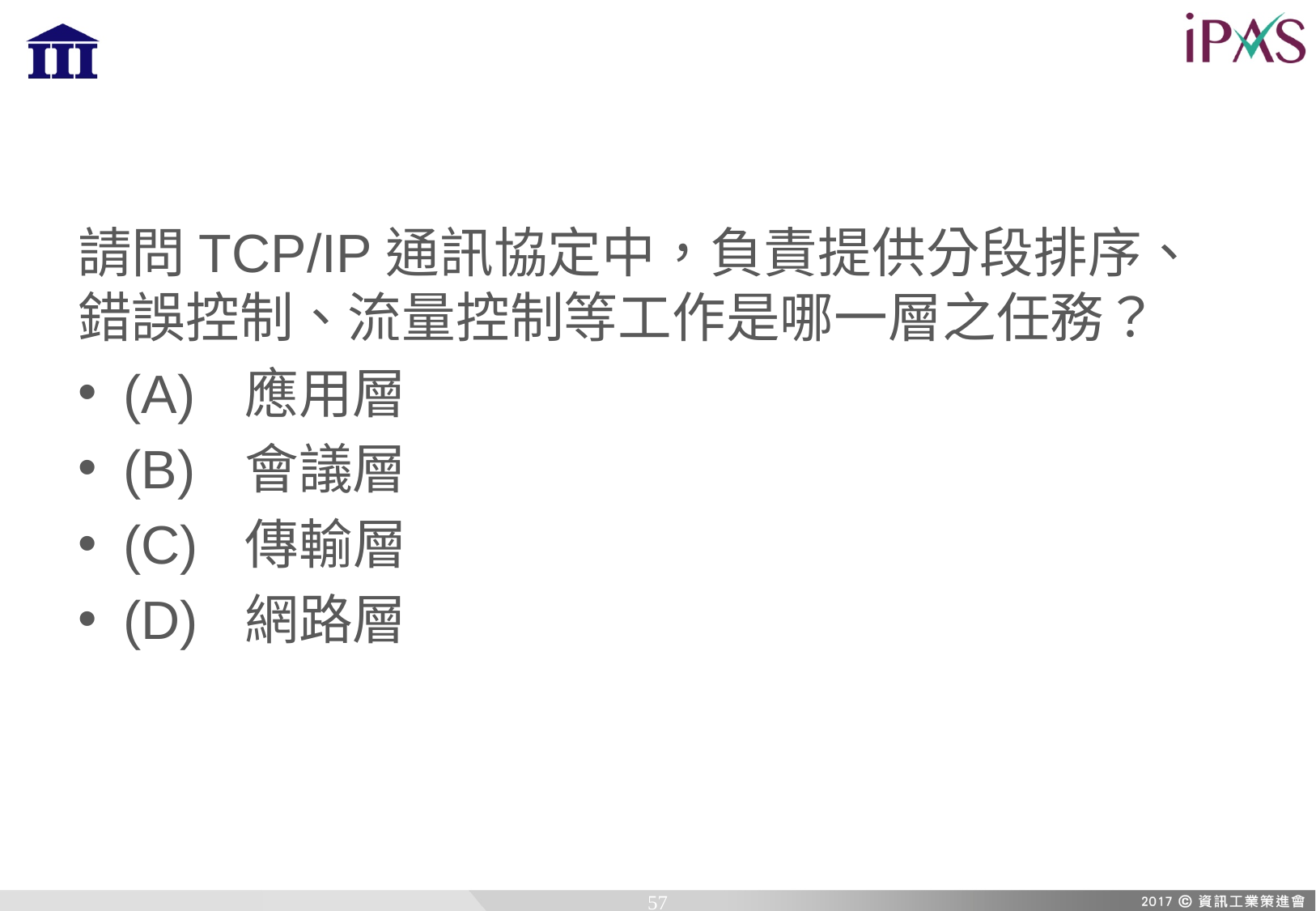

請問TCP/IP通訊協定中，負責提供分段排序、錯誤控制、流量控制等工作是哪一層之任務？
(A)	應用層
(B)	會議層
(C)	傳輸層
(D)	網路層

57